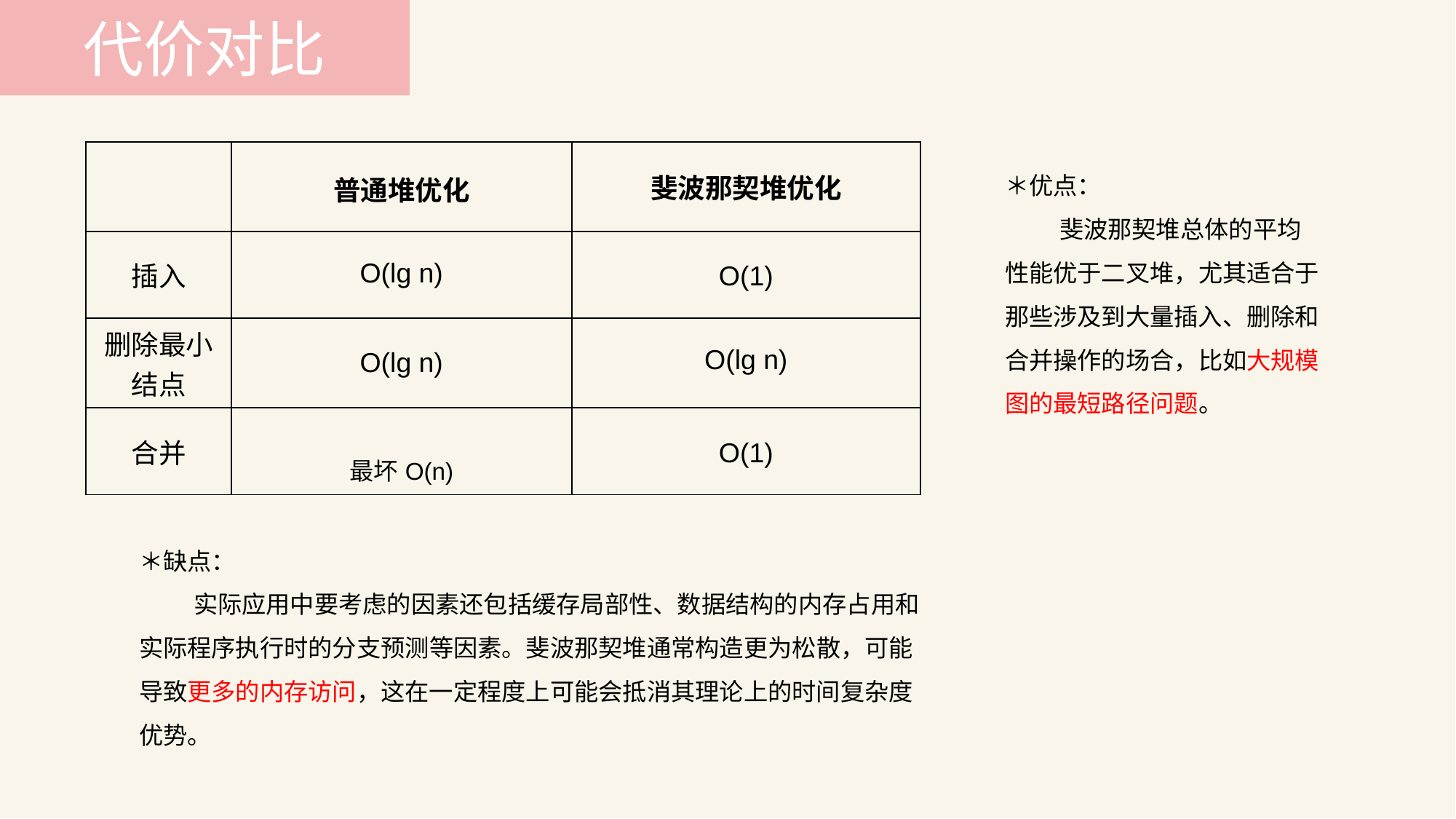

代价对比
|  | 普通堆优化 | 斐波那契堆优化 |
| --- | --- | --- |
| 插入 | O(lg n) | O(1) |
| 删除最小结点 | O(lg n) | O(lg n) |
| 合并 | 最坏O(n) | O(1) |
＊优点：
斐波那契堆总体的平均性能优于二叉堆，尤其适合于那些涉及到大量插入、删除和合并操作的场合，比如大规模图的最短路径问题。
＊缺点：
实际应用中要考虑的因素还包括缓存局部性、数据结构的内存占用和实际程序执行时的分支预测等因素。斐波那契堆通常构造更为松散，可能导致更多的内存访问，这在一定程度上可能会抵消其理论上的时间复杂度优势。